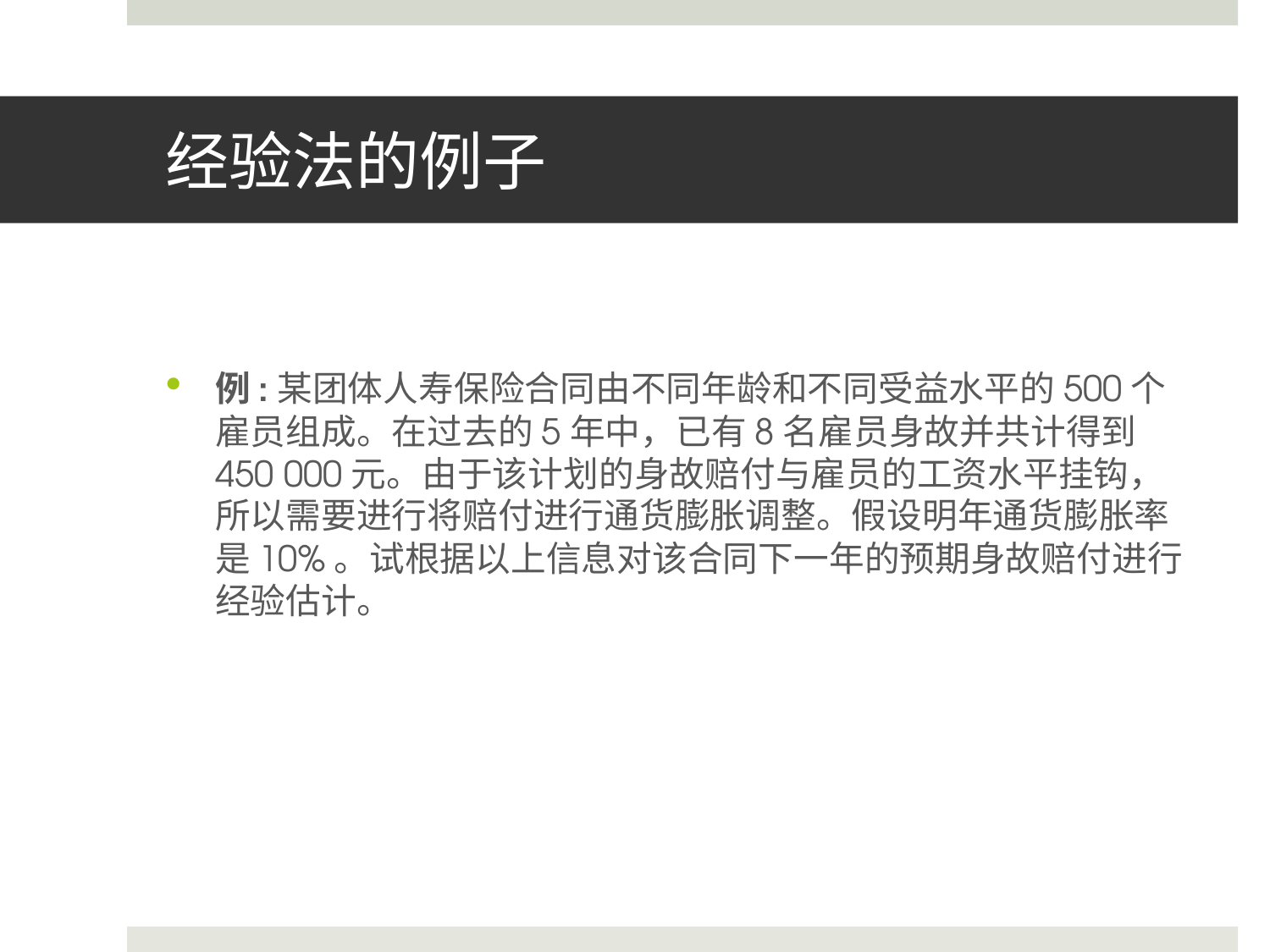

# 经验法的例子
例:某团体人寿保险合同由不同年龄和不同受益水平的500个雇员组成。在过去的5年中，已有8名雇员身故并共计得到450 000元。由于该计划的身故赔付与雇员的工资水平挂钩，所以需要进行将赔付进行通货膨胀调整。假设明年通货膨胀率是10%。试根据以上信息对该合同下一年的预期身故赔付进行经验估计。